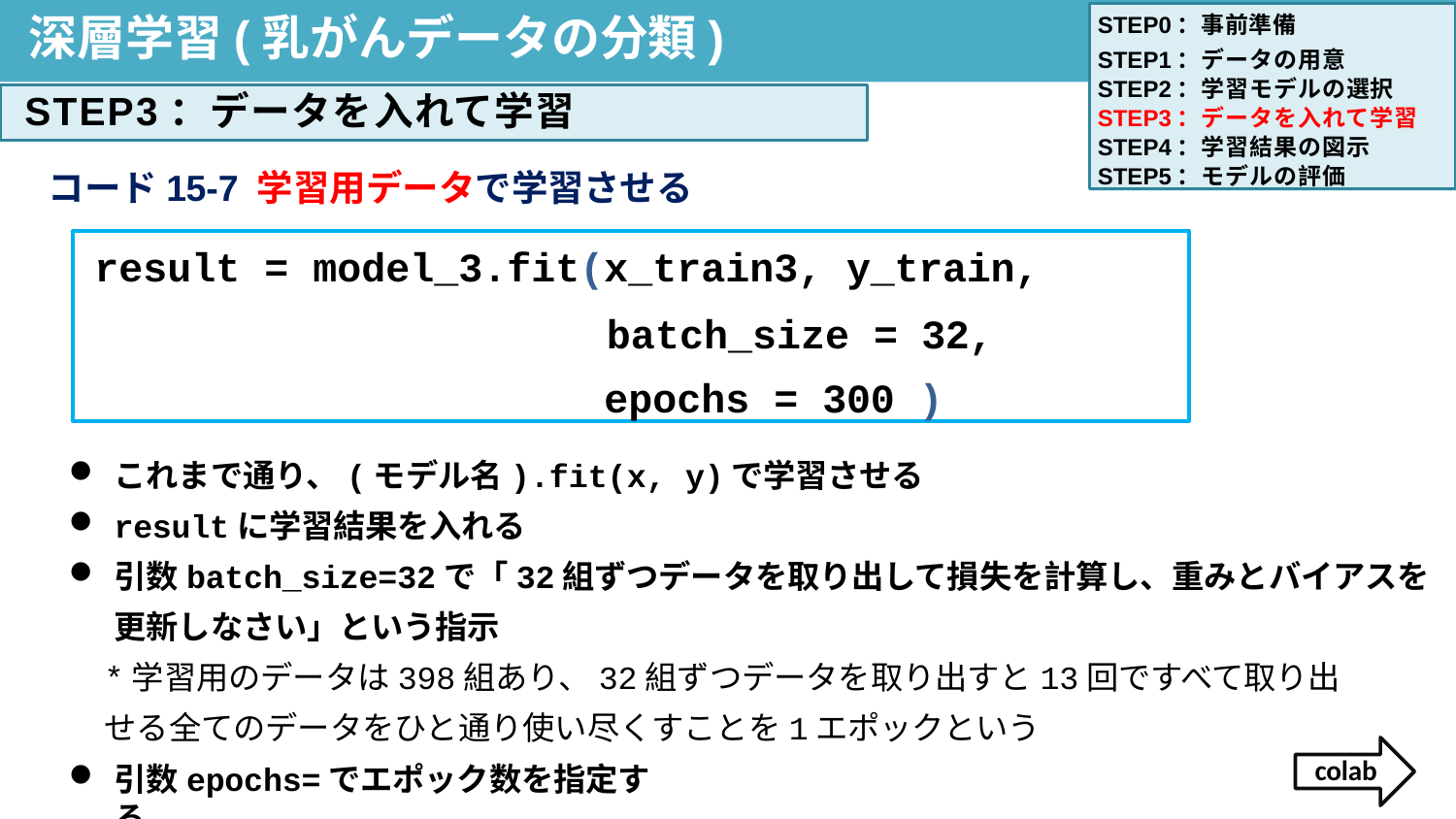

STEP0：事前準備
STEP1：データの用意 STEP2：学習モデルの選択 STEP3：データを入れて学習 STEP4：学習結果の図示 STEP5：モデルの評価
# 深層学習(乳がんデータの分類)

STEP3：データを入れて学習
コード15-7 学習⽤データで学習させる
result = model_3.fit(x_train3, y_train,
batch_size = 32, epochs = 300 )
これまで通り、(モデル名).fit(x, y)で学習させる
resultに学習結果を⼊れる
引数batch_size=32で「32組ずつデータを取り出して損失を計算し、重みとバイアスを更新しなさい」という指⽰
*学習⽤のデータは398組あり、32組ずつデータを取り出すと13回ですべて取り出せる全てのデータをひと通り使い尽くすことを1エポックという

colab
引数epochs=でエポック数を指定する